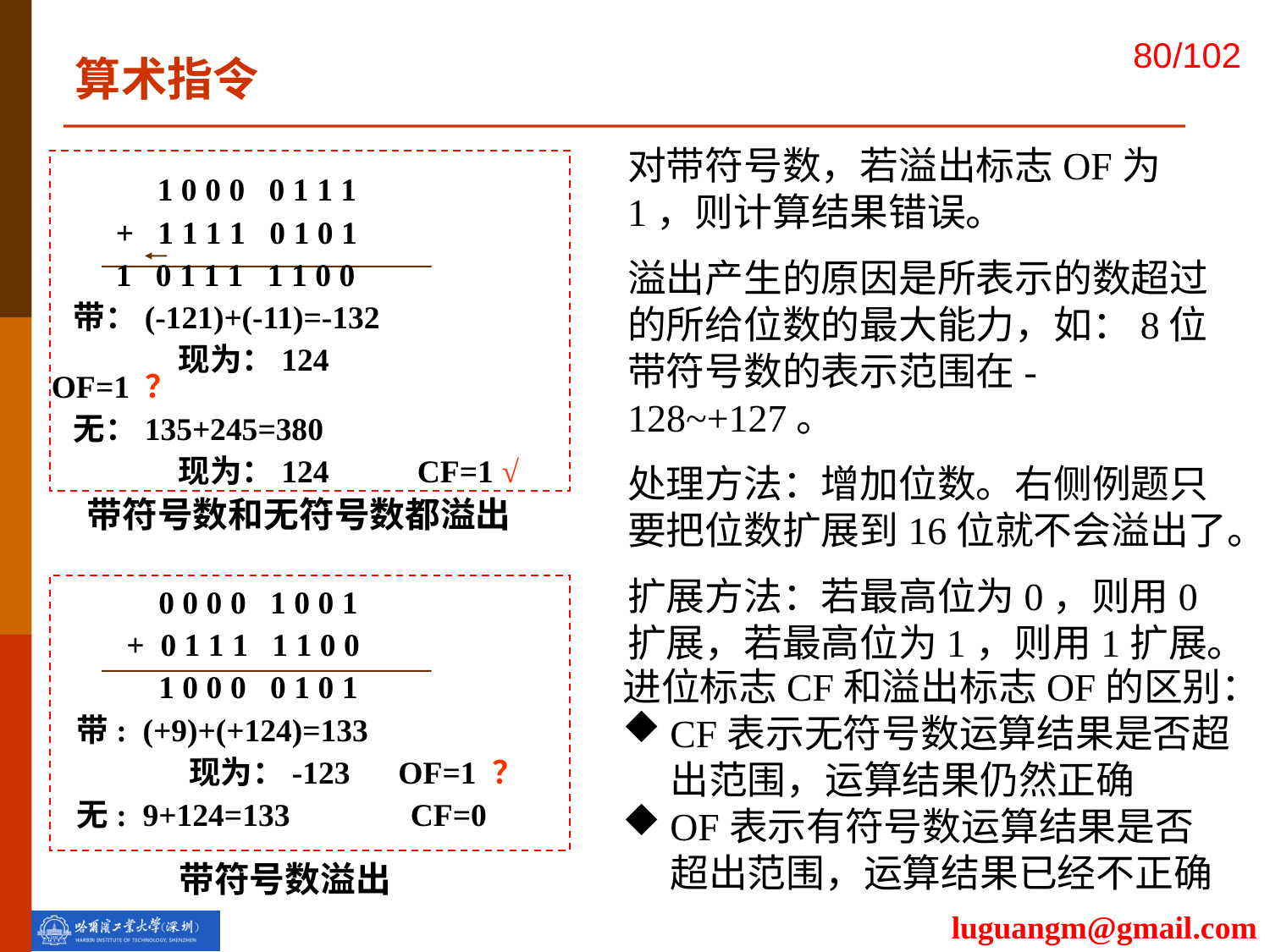

算术指令
对带符号数，若溢出标志OF为1，则计算结果错误。
溢出产生的原因是所表示的数超过的所给位数的最大能力，如：8位带符号数的表示范围在-128~+127。
处理方法：增加位数。右侧例题只要把位数扩展到16位就不会溢出了。
扩展方法：若最高位为0，则用0扩展，若最高位为1，则用1扩展。

            1 0 0 0   0 1 1 1
        +   1 1 1 1   0 1 0 1
        1   0 1 1 1   1 1 0 0
  带：(-121)+(-11)=-132
	现为：124           OF=1 ？
  无：135+245=380
	现为：124           CF=1 √

带符号数和无符号数都溢出

            0 0 0 0   1 0 0 1
        +  0 1 1 1   1 1 0 0
            1 0 0 0   0 1 0 1
 带:  (+9)+(+124)=133
	现为：-123      OF=1 ？
 无:  9+124=133               CF=0
进位标志CF和溢出标志OF的区别：
CF表示无符号数运算结果是否超出范围，运算结果仍然正确
OF表示有符号数运算结果是否超出范围，运算结果已经不正确

带符号数溢出